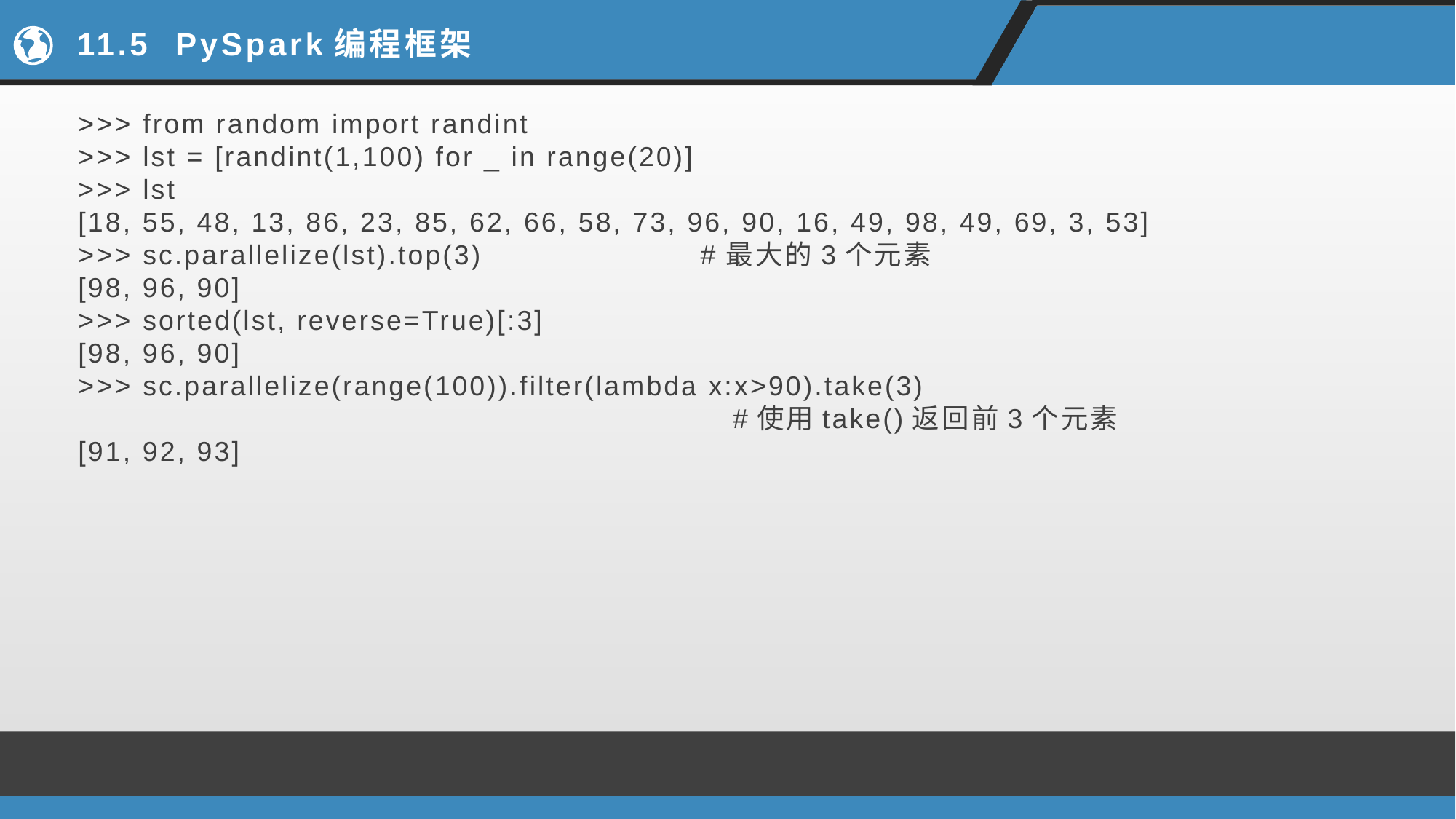

# 11.5  PySpark编程框架

>>> from random import randint
>>> lst = [randint(1,100) for _ in range(20)]
>>> lst
[18, 55, 48, 13, 86, 23, 85, 62, 66, 58, 73, 96, 90, 16, 49, 98, 49, 69, 3, 53]
>>> sc.parallelize(lst).top(3)                      #最大的3个元素
[98, 96, 90]
>>> sorted(lst, reverse=True)[:3]
[98, 96, 90]
>>> sc.parallelize(range(100)).filter(lambda x:x>90).take(3)
                                                                  #使用take()返回前3个元素
[91, 92, 93]